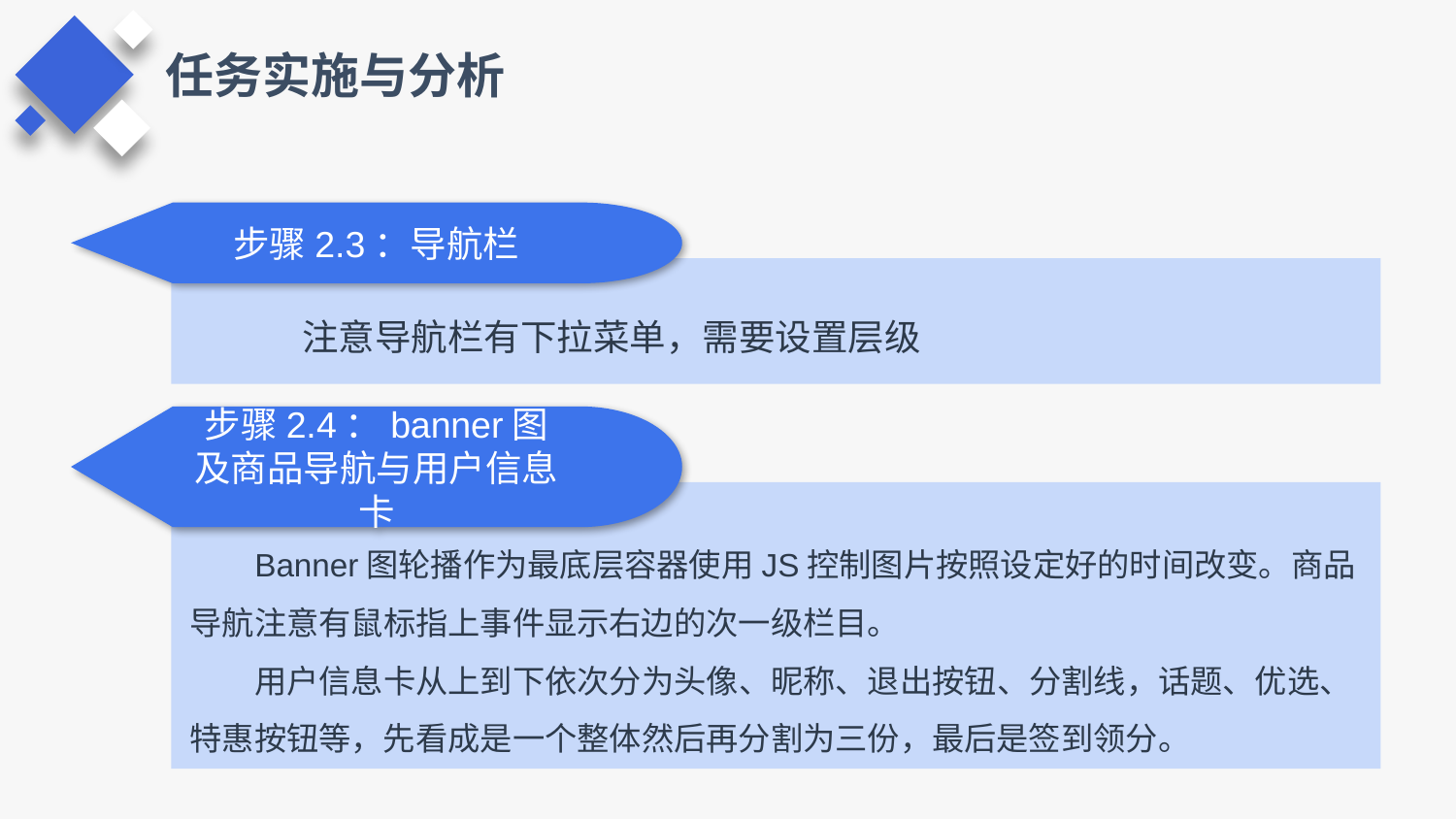

任务实施与分析

步骤2.3：导航栏

注意导航栏有下拉菜单，需要设置层级
步骤2.4：banner图及商品导航与用户信息卡

Banner图轮播作为最底层容器使用JS控制图片按照设定好的时间改变。商品导航注意有鼠标指上事件显示右边的次一级栏目。
用户信息卡从上到下依次分为头像、昵称、退出按钮、分割线，话题、优选、特惠按钮等，先看成是一个整体然后再分割为三份，最后是签到领分。